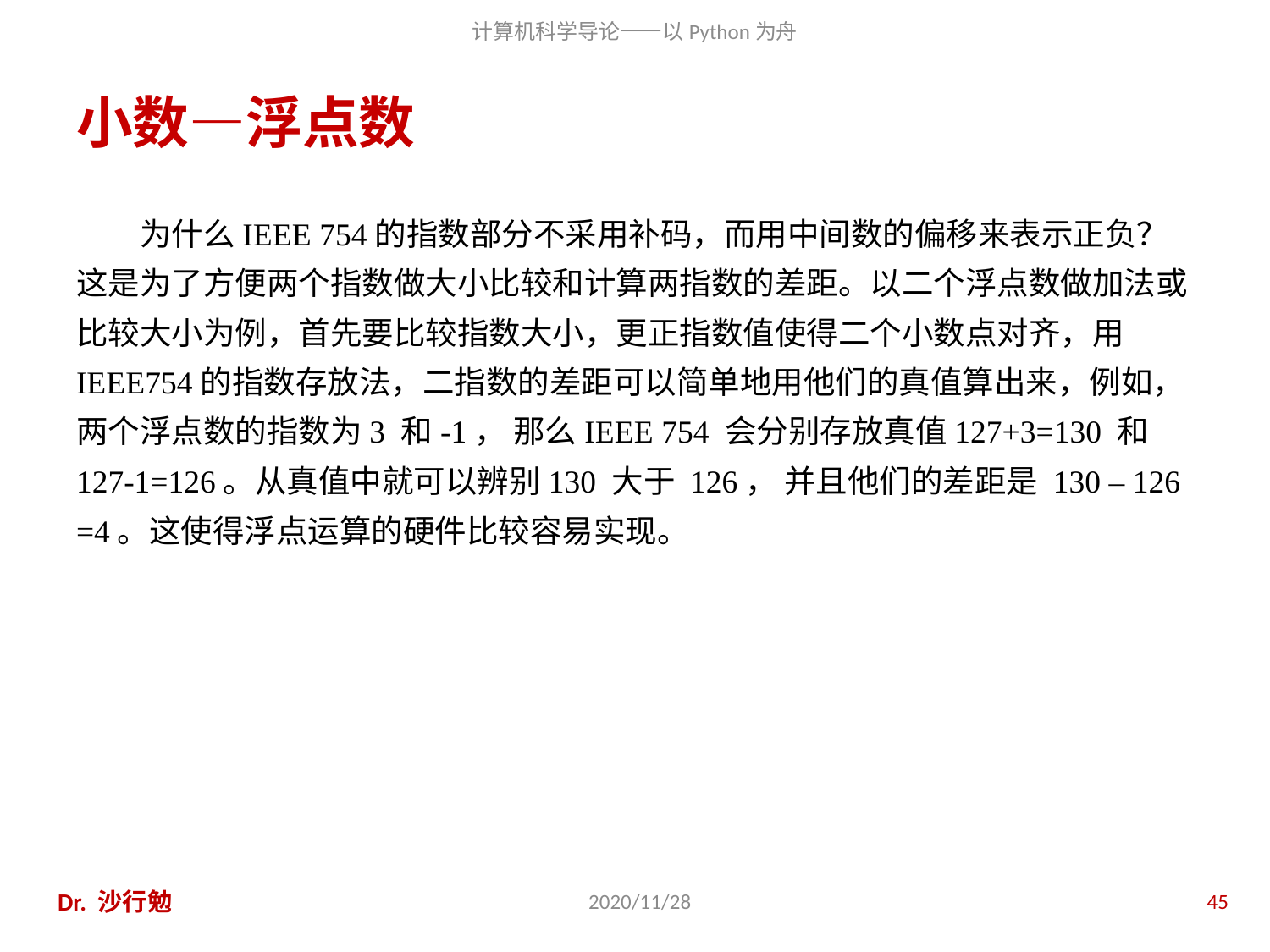

# 小数—浮点数
为什么IEEE 754的指数部分不采用补码，而用中间数的偏移来表示正负？这是为了方便两个指数做大小比较和计算两指数的差距。以二个浮点数做加法或比较大小为例，首先要比较指数大小，更正指数值使得二个小数点对齐，用IEEE754的指数存放法，二指数的差距可以简单地用他们的真值算出来，例如，两个浮点数的指数为3 和-1， 那么IEEE 754 会分别存放真值127+3=130 和 127-1=126。从真值中就可以辨别130 大于 126， 并且他们的差距是 130 – 126 =4。这使得浮点运算的硬件比较容易实现。
Dr. 沙行勉
2020/11/28
45